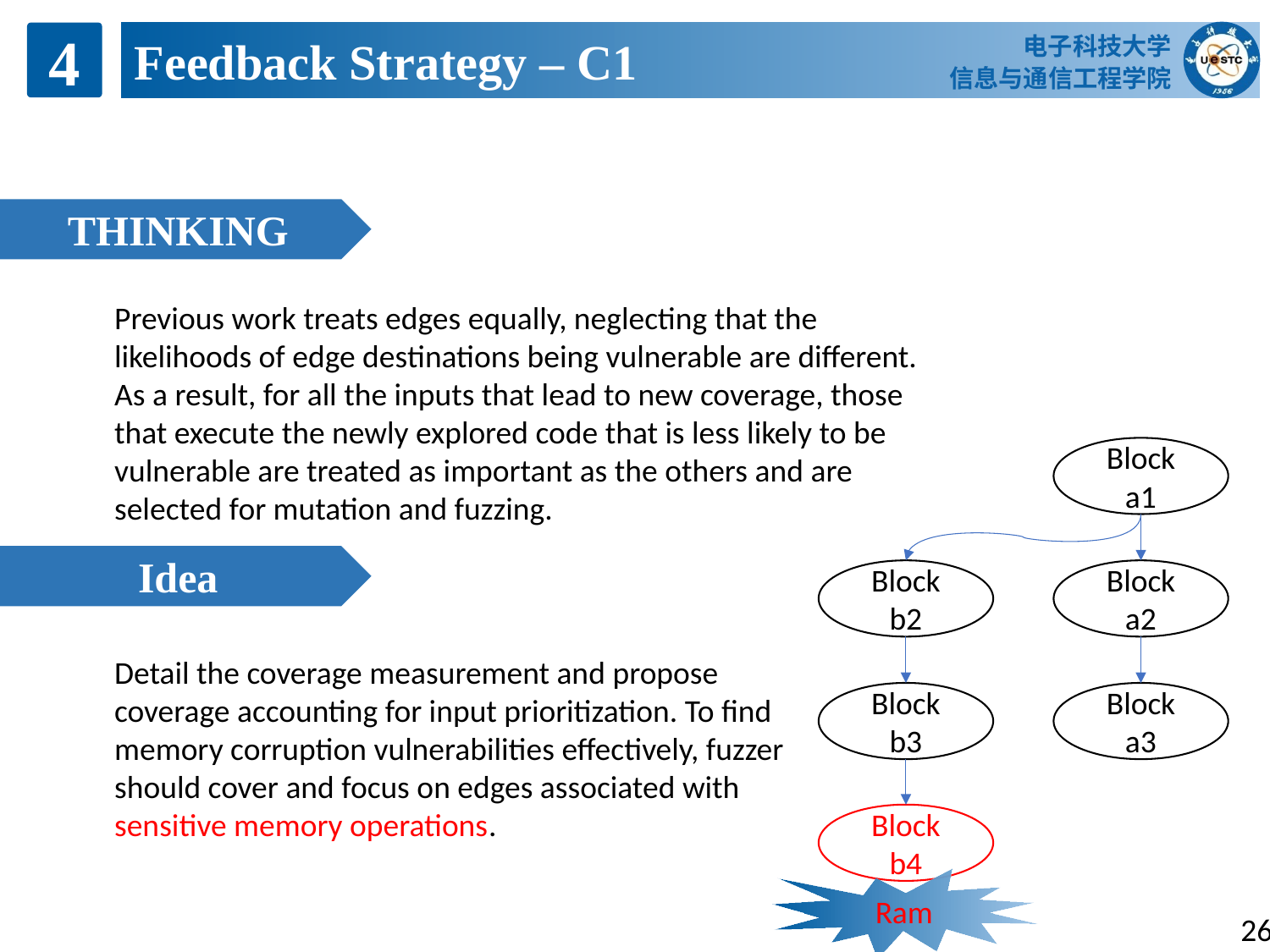

电子科技大学
信息与通信工程学院

4
Feedback Strategy – C1
THINKING
Previous work treats edges equally, neglecting that the likelihoods of edge destinations being vulnerable are different. As a result, for all the inputs that lead to new coverage, those that execute the newly explored code that is less likely to be vulnerable are treated as important as the others and are selected for mutation and fuzzing.

Block a1
Idea
Block b2
Block a2
Detail the coverage measurement and propose coverage accounting for input prioritization. To find memory corruption vulnerabilities effectively, fuzzer should cover and focus on edges associated with sensitive memory operations.

Block
b3
Block a3
Block
b4

Ram

26